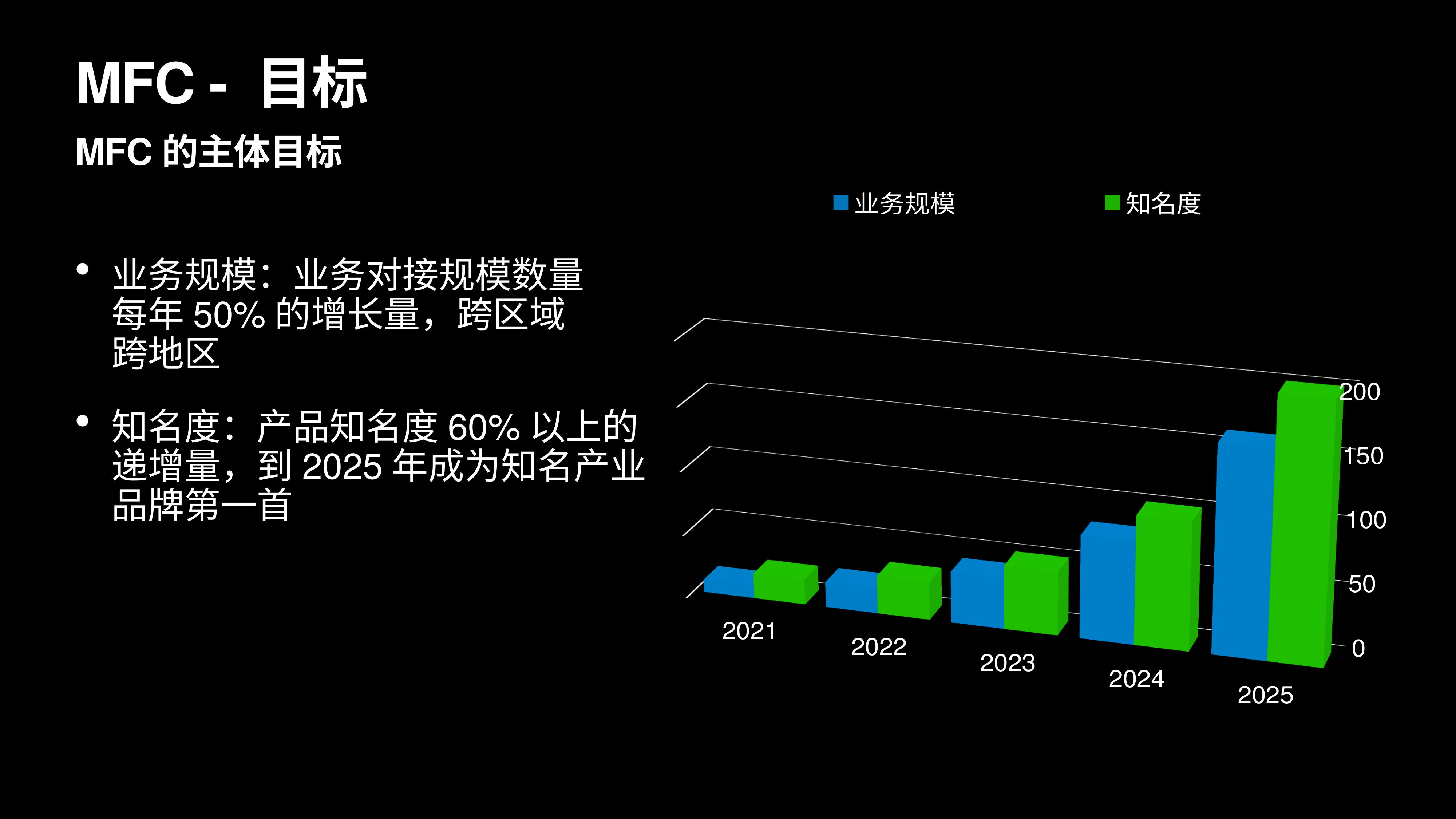

# MFC - 目标
MFC的主体目标

[unsupported chart]

业务规模：业务对接规模数量
每年50%的增长量，跨区域
跨地区
知名度：产品知名度60%以上的
递增量，到2025年成为知名产业
品牌第一首